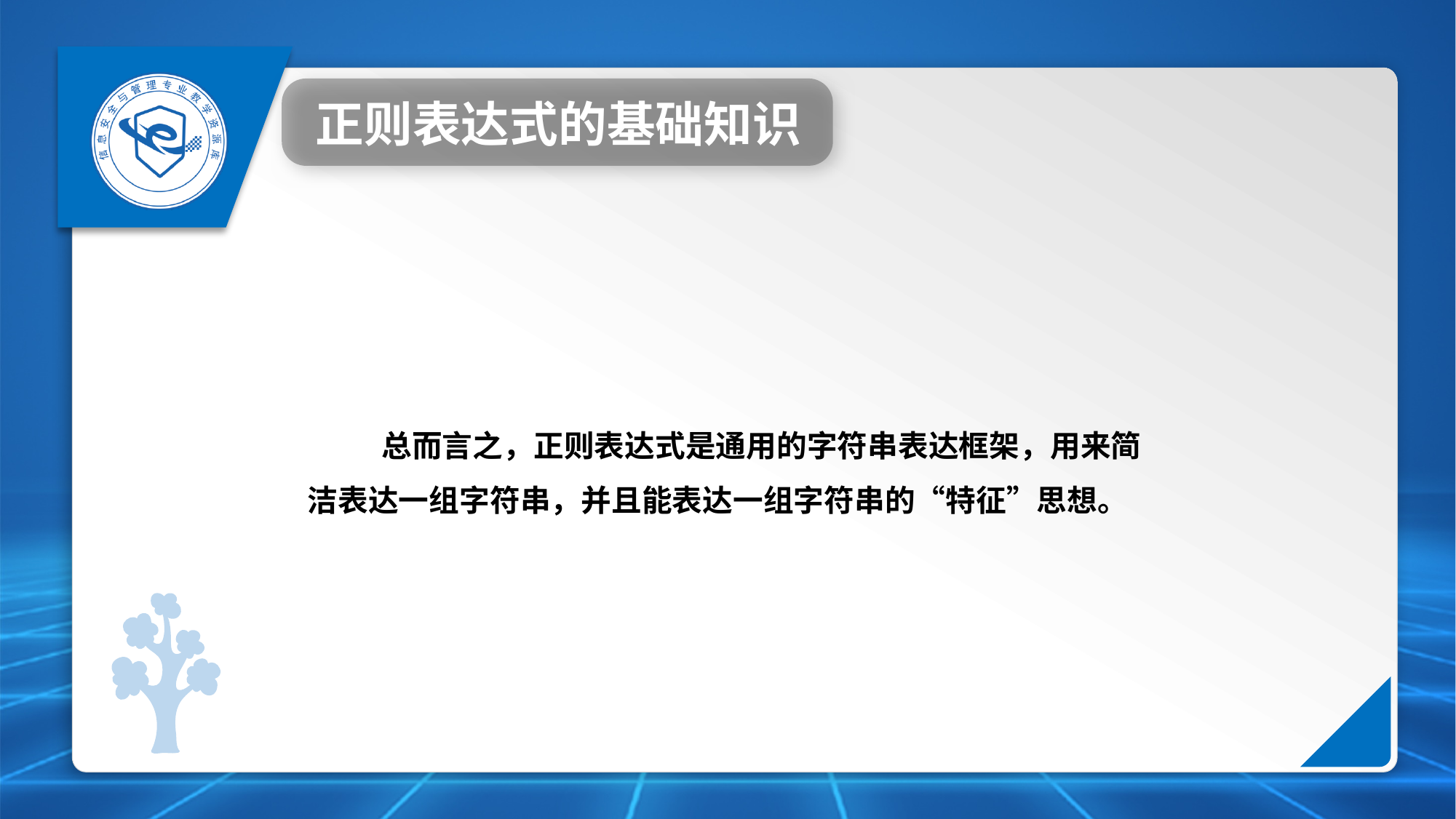

正则表达式的基础知识
 总而言之，正则表达式是通用的字符串表达框架，用来简洁表达一组字符串，并且能表达一组字符串的“特征”思想。